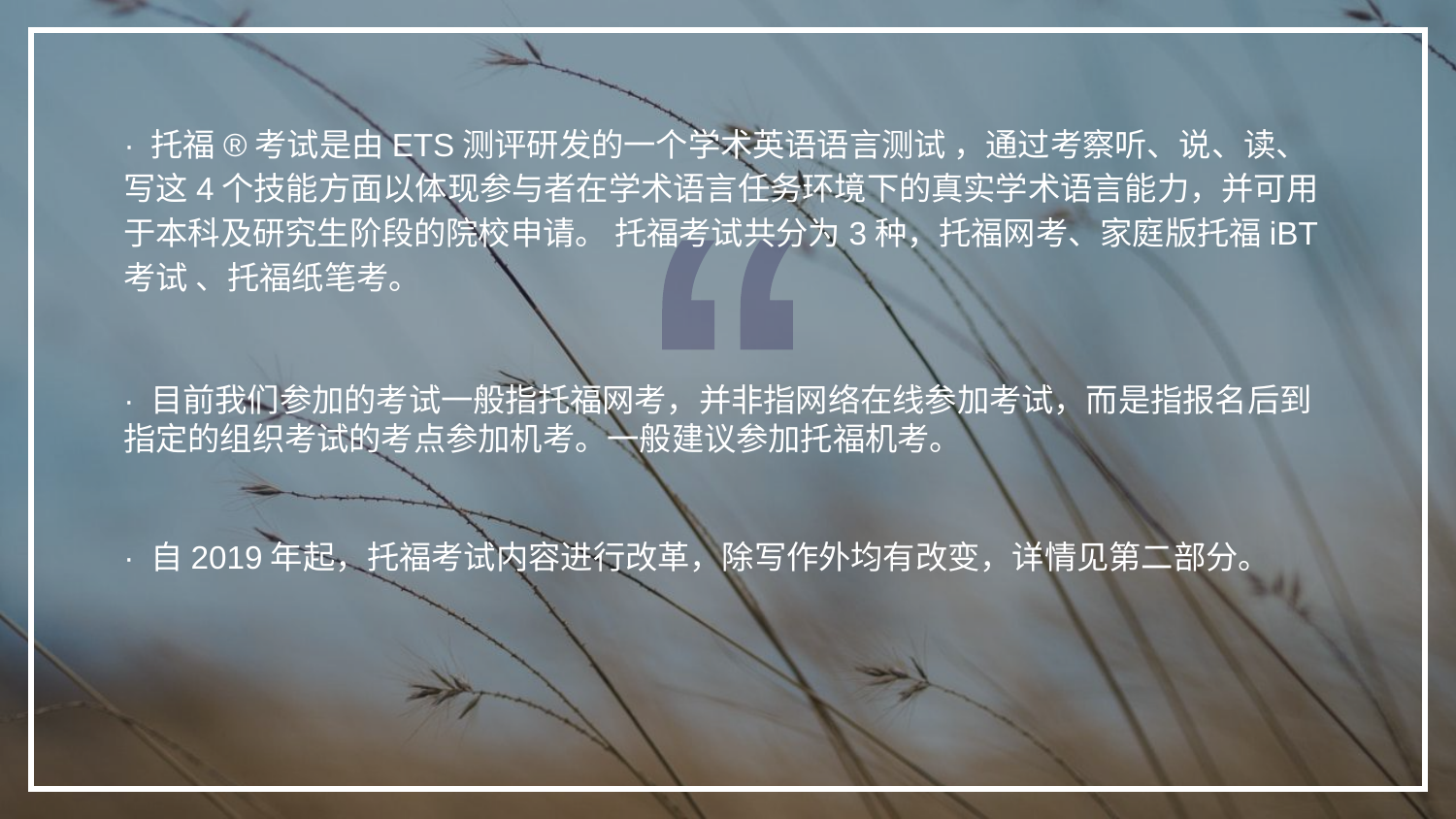

· 托福®考试是由ETS测评研发的一个学术英语语言测试 ，通过考察听、说、读、写这4个技能方面以体现参与者在学术语言任务环境下的真实学术语言能力，并可用于本科及研究生阶段的院校申请。 托福考试共分为3种，托福网考、家庭版托福iBT考试 、托福纸笔考。
· 目前我们参加的考试一般指托福网考，并非指网络在线参加考试，而是指报名后到指定的组织考试的考点参加机考。一般建议参加托福机考。
· 自2019年起，托福考试内容进行改革，除写作外均有改变，详情见第二部分。